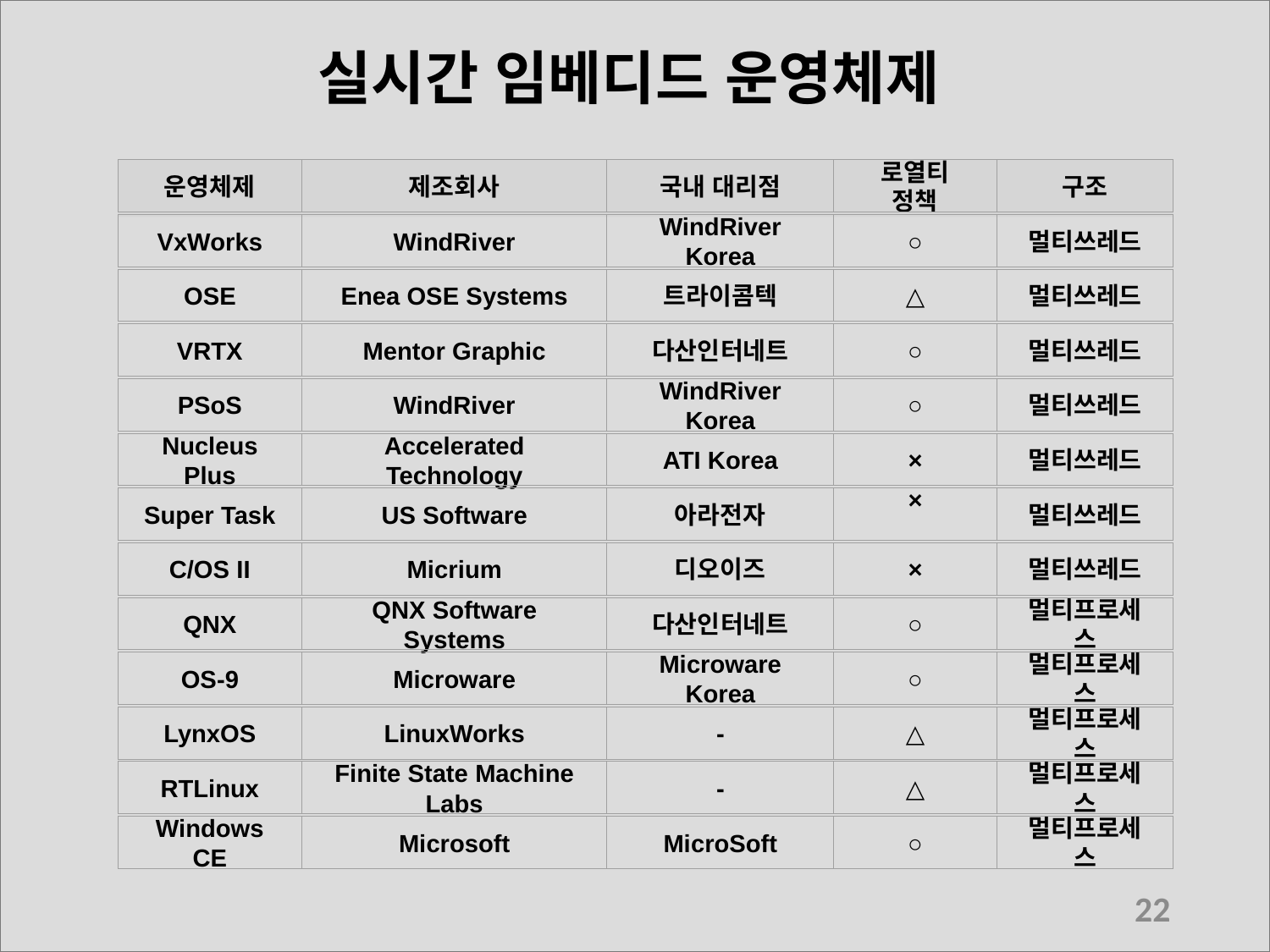

실시간 임베디드 운영체제

운영체제

제조회사

국내 대리점

로열티
정책

구조

VxWorks

WindRiver

WindRiver Korea

○

멀티쓰레드

OSE

Enea OSE Systems

트라이콤텍

△

멀티쓰레드

VRTX

Mentor Graphic

다산인터네트

○

멀티쓰레드

PSoS

WindRiver

WindRiver Korea

○

멀티쓰레드

Nucleus Plus

Accelerated Technology

ATI Korea

×

멀티쓰레드

Super Task

US Software

아라전자

×

멀티쓰레드

C/OS II

Micrium

디오이즈

×

멀티쓰레드

QNX

QNX Software Systems

다산인터네트

○

멀티프로세스

OS-9

Microware

Microware Korea

○

멀티프로세스

LynxOS

LinuxWorks

-

△

멀티프로세스

RTLinux

Finite State Machine Labs

-

△

멀티프로세스

Windows CE

Microsoft

MicroSoft

○

멀티프로세스
22